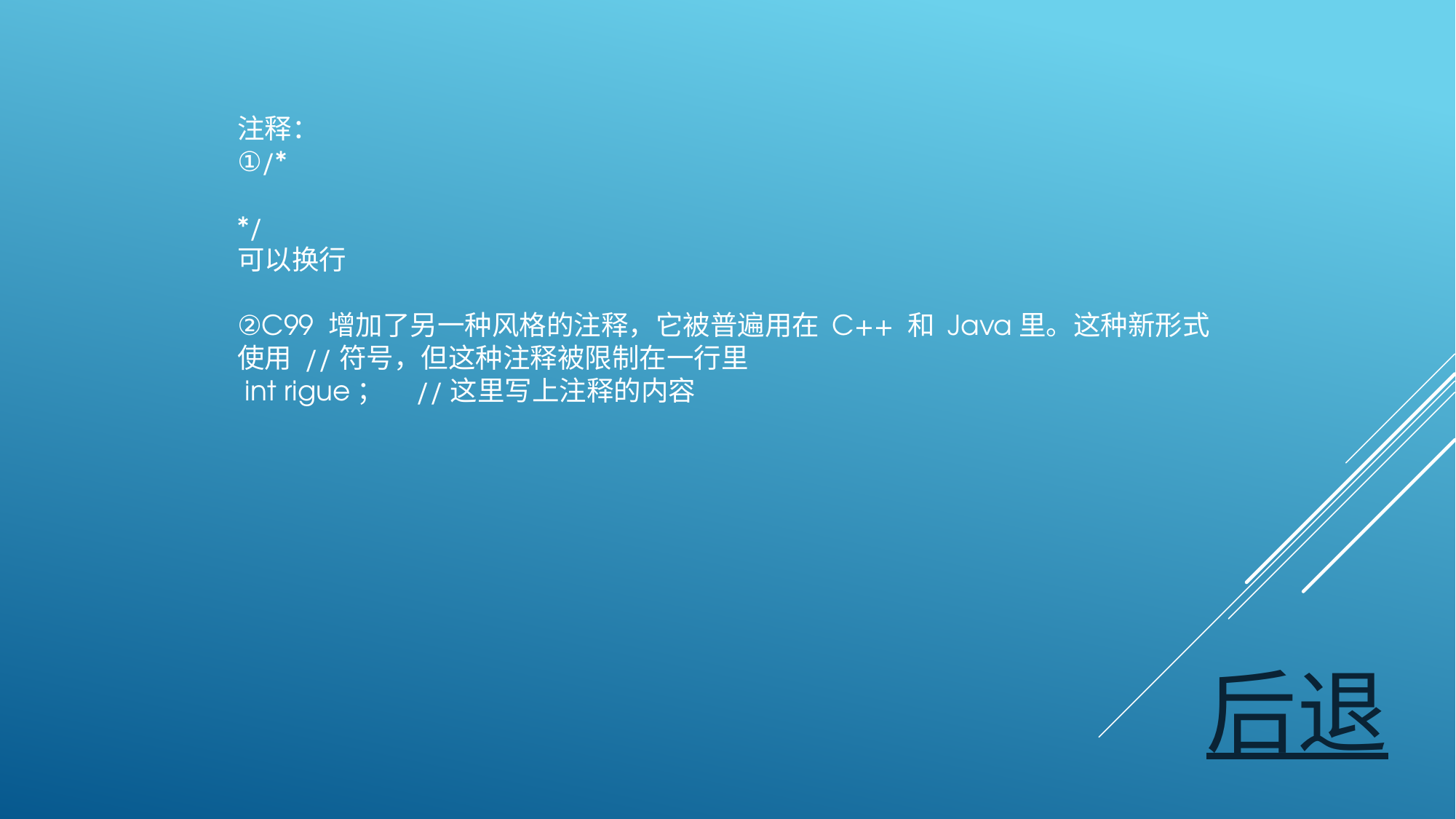

注释：
①/*

*/
可以换行

②C99 增加了另一种风格的注释，它被普遍用在 C++ 和 Java里。这种新形式使用 //符号，但这种注释被限制在一行里
 int rigue；    //这里写上注释的内容
后退